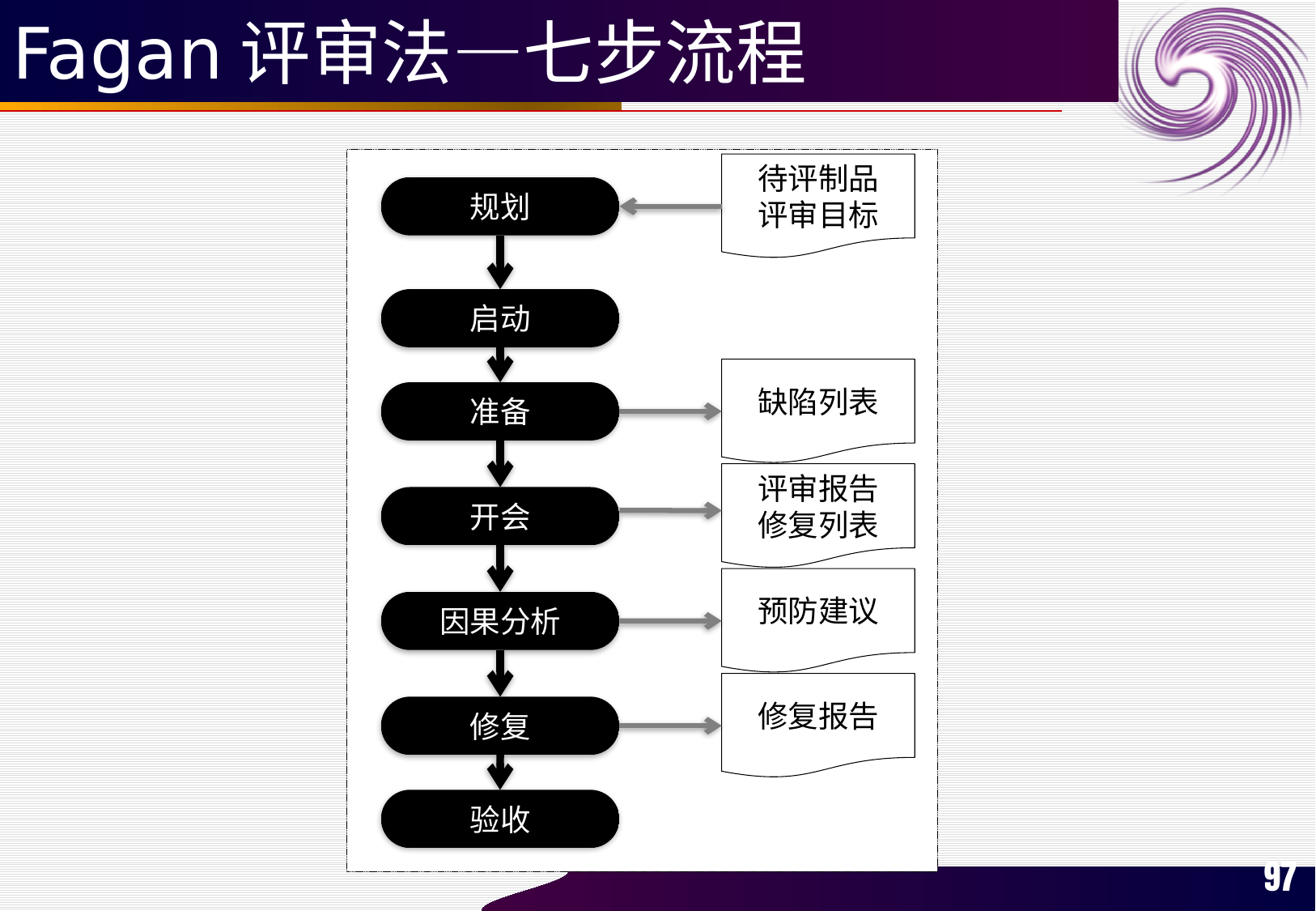

# Fagan评审法—七步流程

待评制品
评审目标
规划
启动
缺陷列表
准备
评审报告
修复列表
开会
预防建议
因果分析
修复报告
修复
验收
97